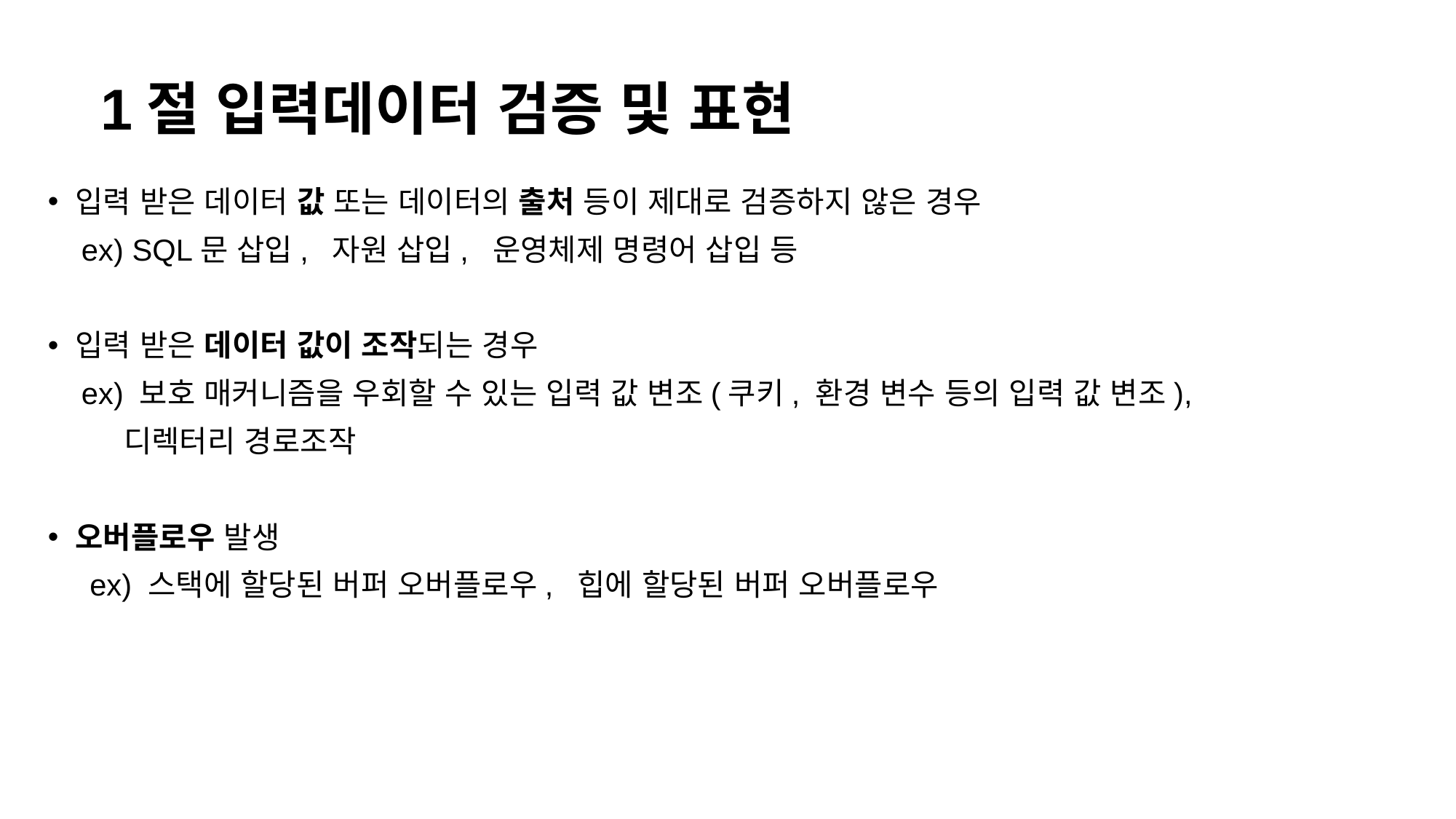

# 1절 입력데이터 검증 및 표현
입력 받은 데이터 값 또는 데이터의 출처 등이 제대로 검증하지 않은 경우
    ex) SQL문 삽입,  자원 삽입,  운영체제 명령어 삽입 등

입력 받은 데이터 값이 조작되는 경우
    ex) 보호 매커니즘을 우회할 수 있는 입력 값 변조(쿠키, 환경 변수 등의 입력 값 변조),
        디렉터리 경로조작

오버플로우 발생
     ex) 스택에 할당된 버퍼 오버플로우,  힙에 할당된 버퍼 오버플로우